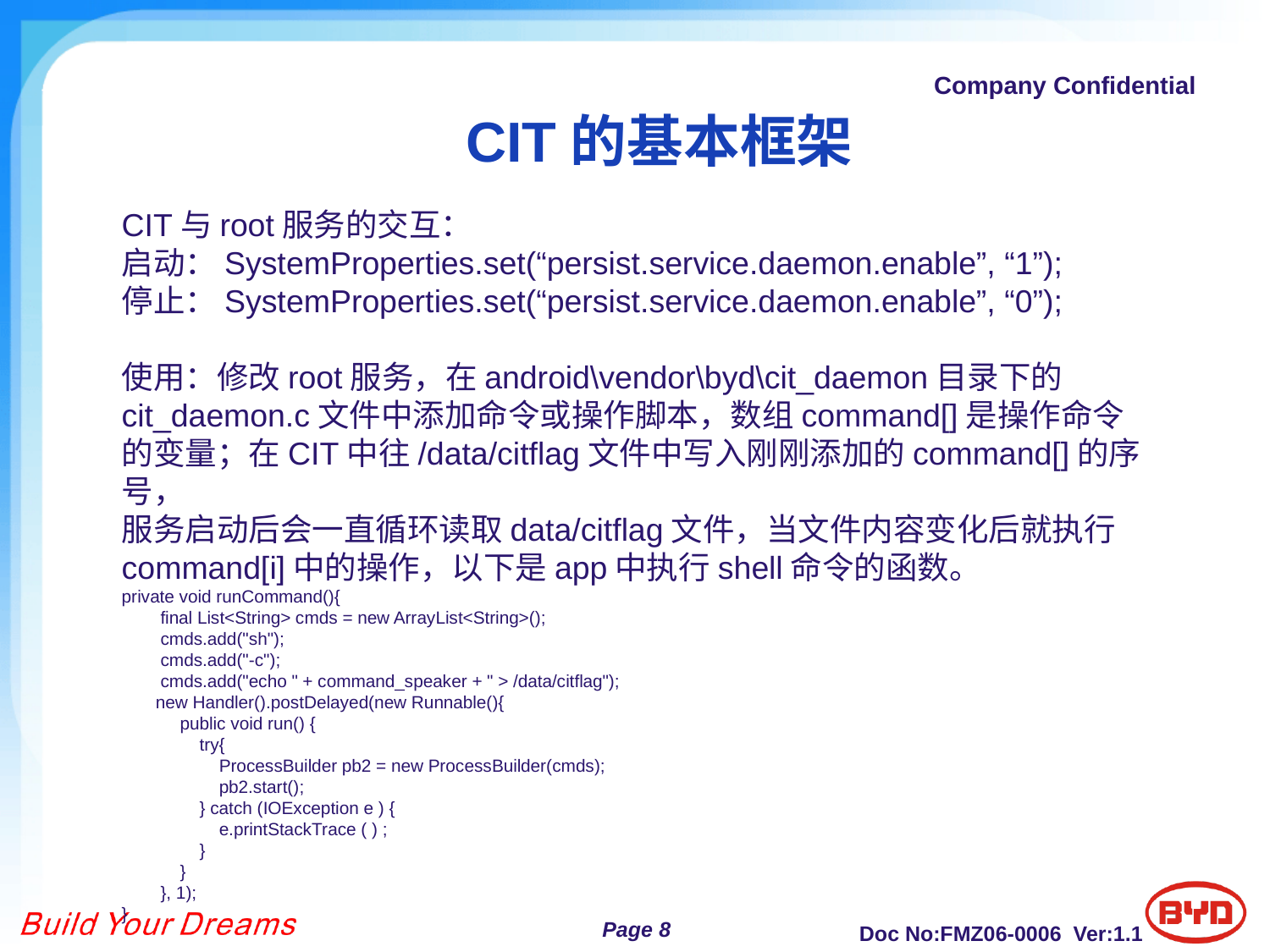

CIT的基本框架
CIT与root服务的交互：
启动：SystemProperties.set(“persist.service.daemon.enable”, “1”);
停止：SystemProperties.set(“persist.service.daemon.enable”, “0”);

使用：修改root服务，在android\vendor\byd\cit_daemon目录下的cit_daemon.c文件中添加命令或操作脚本，数组command[]是操作命令的变量；在CIT中往/data/citflag文件中写入刚刚添加的command[]的序号，
服务启动后会一直循环读取data/citflag文件，当文件内容变化后就执行command[i]中的操作，以下是app中执行shell命令的函数。
private void runCommand(){
        final List<String> cmds = new ArrayList<String>();
        cmds.add("sh");
        cmds.add("-c");
        cmds.add("echo " + command_speaker + " > /data/citflag");
       new Handler().postDelayed(new Runnable(){
            public void run() {
                try{
                    ProcessBuilder pb2 = new ProcessBuilder(cmds);
                    pb2.start();
                } catch (IOException e ) {
                    e.printStackTrace ( ) ;
                }
            }
        }, 1);
}